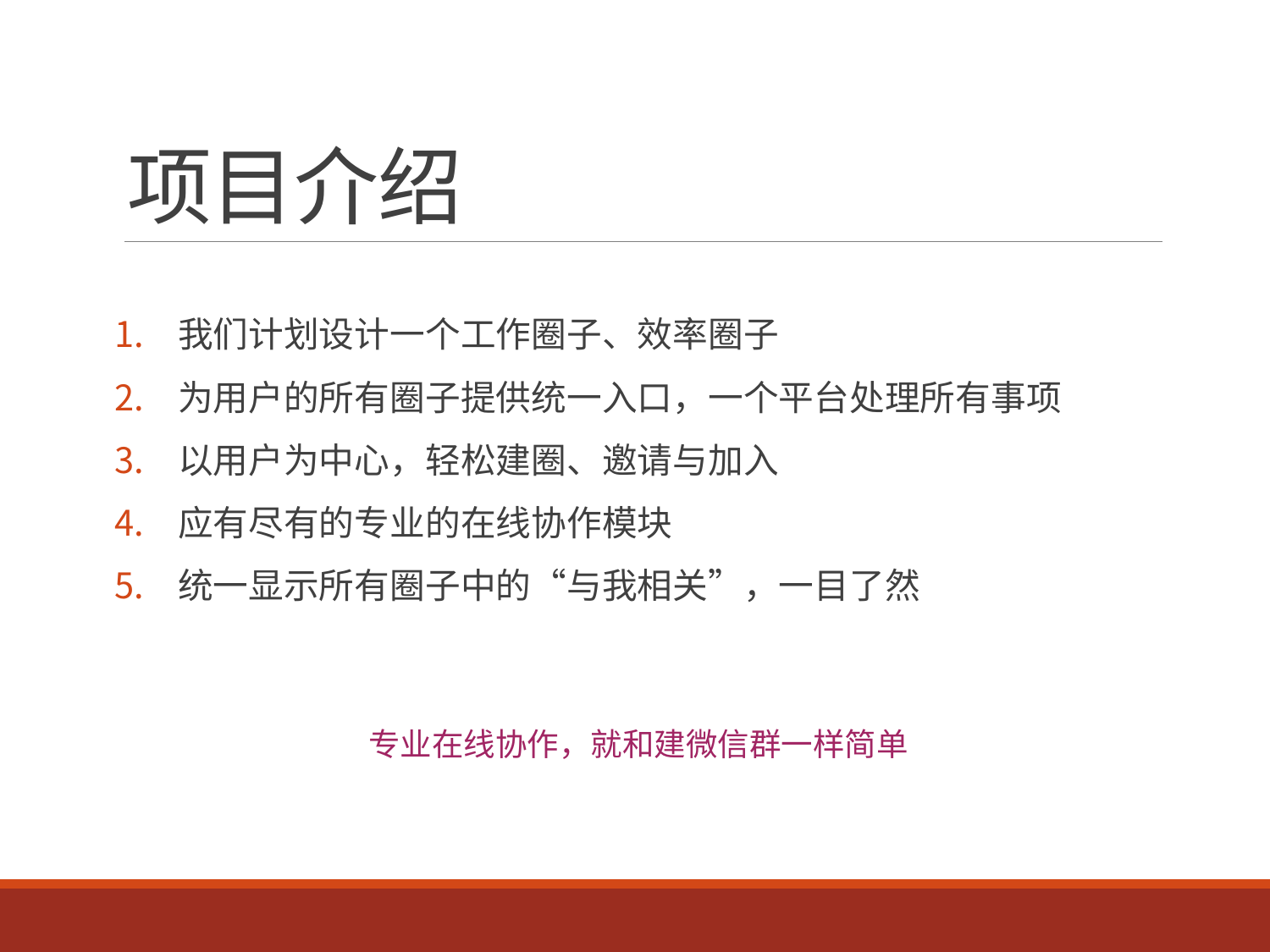

# 项目介绍
我们计划设计一个工作圈子、效率圈子
为用户的所有圈子提供统一入口，一个平台处理所有事项
以用户为中心，轻松建圈、邀请与加入
应有尽有的专业的在线协作模块
统一显示所有圈子中的“与我相关”，一目了然
专业在线协作，就和建微信群一样简单